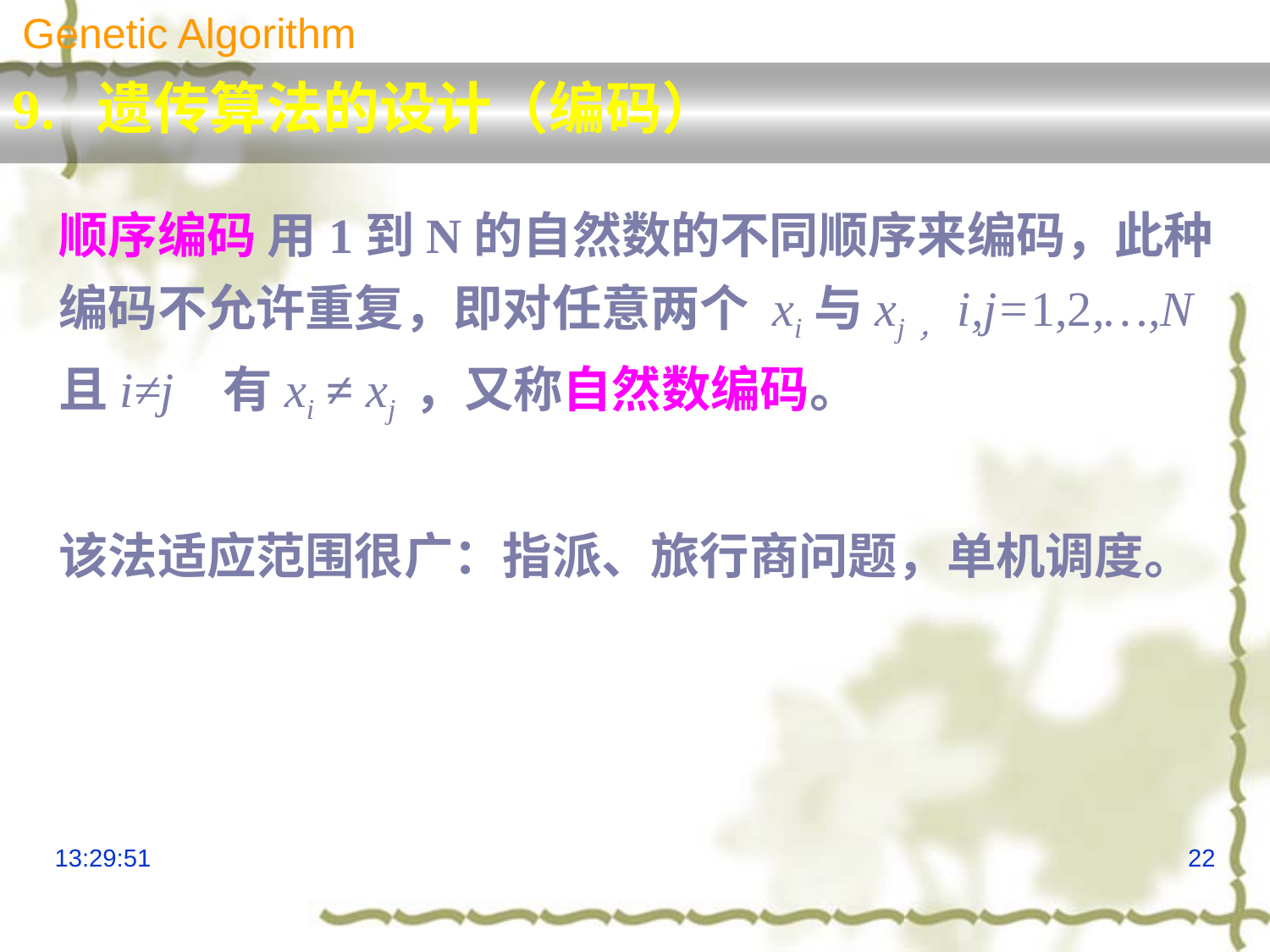

Genetic Algorithm
9.  遗传算法的设计（编码）
顺序编码 用1到N的自然数的不同顺序来编码，此种编码不允许重复，即对任意两个 xi与xj，i,j=1,2,…,N 且i≠j   有xi ≠ xj ，又称自然数编码。

该法适应范围很广：指派、旅行商问题，单机调度。
13:29:51
22